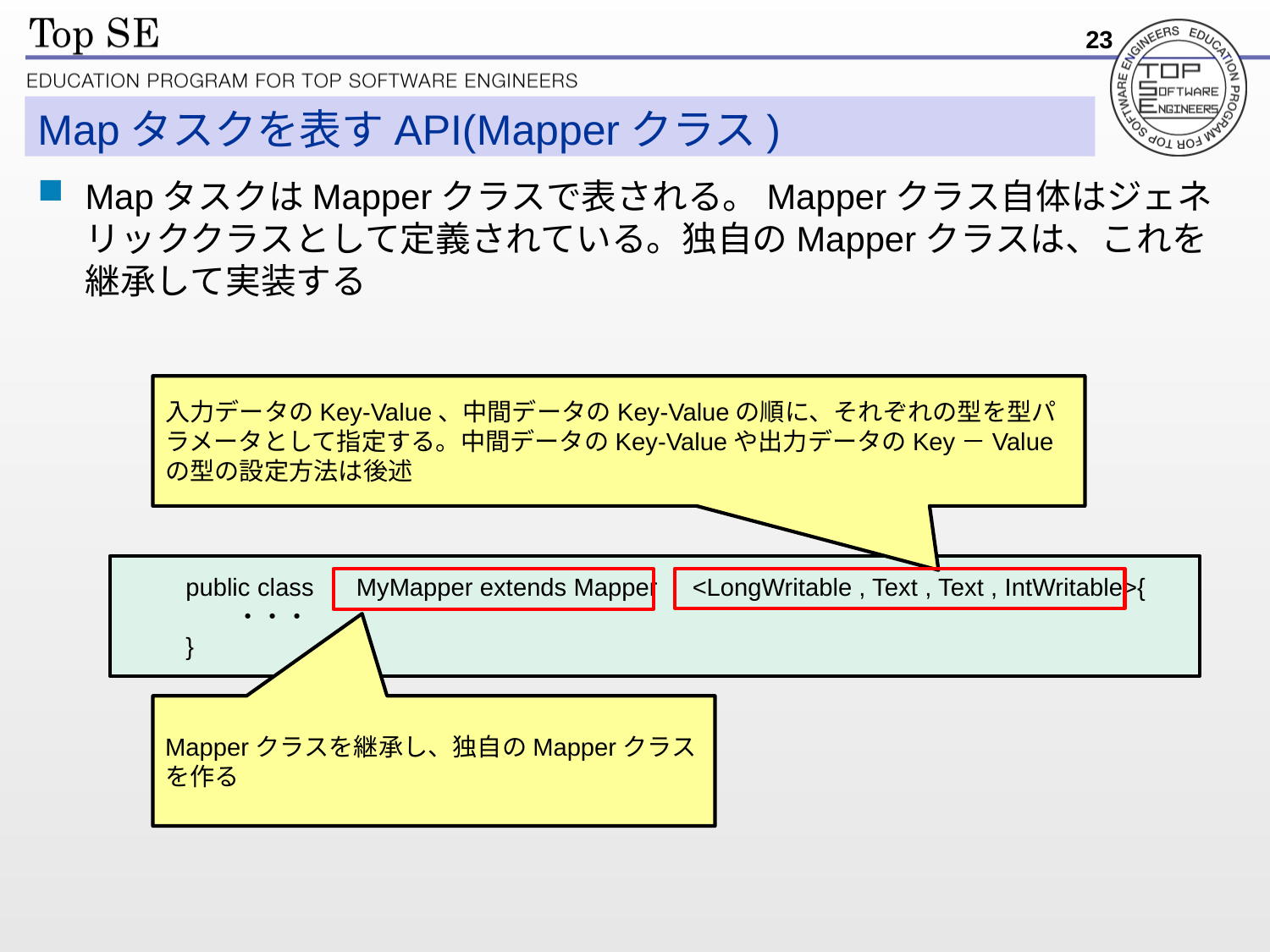

23
# Mapタスクを表すAPI(Mapperクラス)
MapタスクはMapperクラスで表される。Mapperクラス自体はジェネリッククラスとして定義されている。独自のMapperクラスは、これを継承して実装する
入力データのKey-Value、中間データのKey-Valueの順に、それぞれの型を型パラメータとして指定する。中間データのKey-Valueや出力データのKey－Valueの型の設定方法は後述
public class　 MyMapper extends Mapper     <LongWritable , Text , Text , IntWritable>{
        ・・・
}

Mapperクラスを継承し、独自のMapperクラスを作る